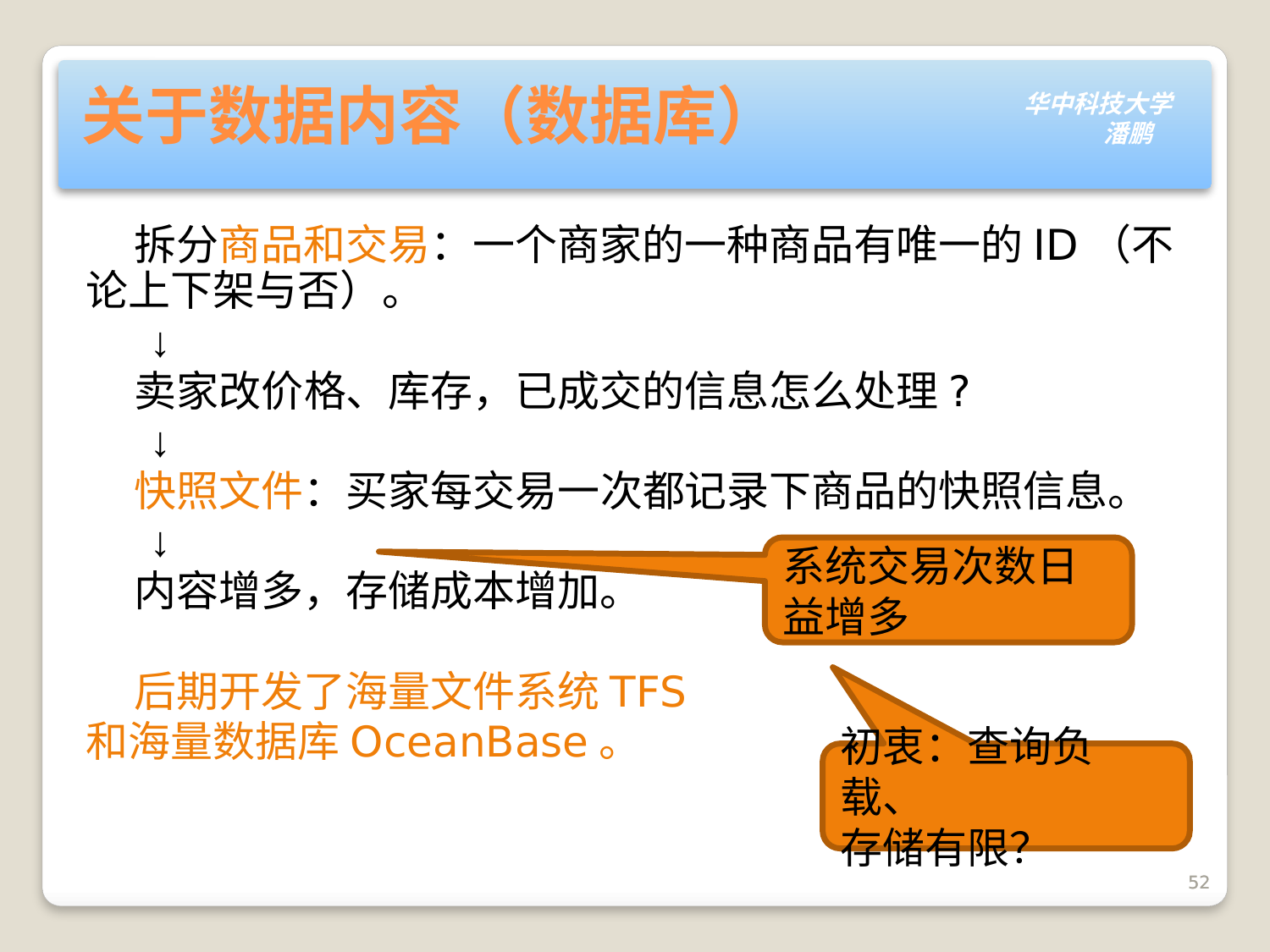

# 关于数据内容（数据库）
    拆分商品和交易：一个商家的一种商品有唯一的ID（不论上下架与否）。
      ↓
    卖家改价格、库存，已成交的信息怎么处理?
      ↓
    快照文件：买家每交易一次都记录下商品的快照信息。
      ↓
    内容增多，存储成本增加。

    后期开发了海量文件系统TFS
和海量数据库OceanBase。
系统交易次数日益增多
初衷：查询负载、
存储有限？
52
52